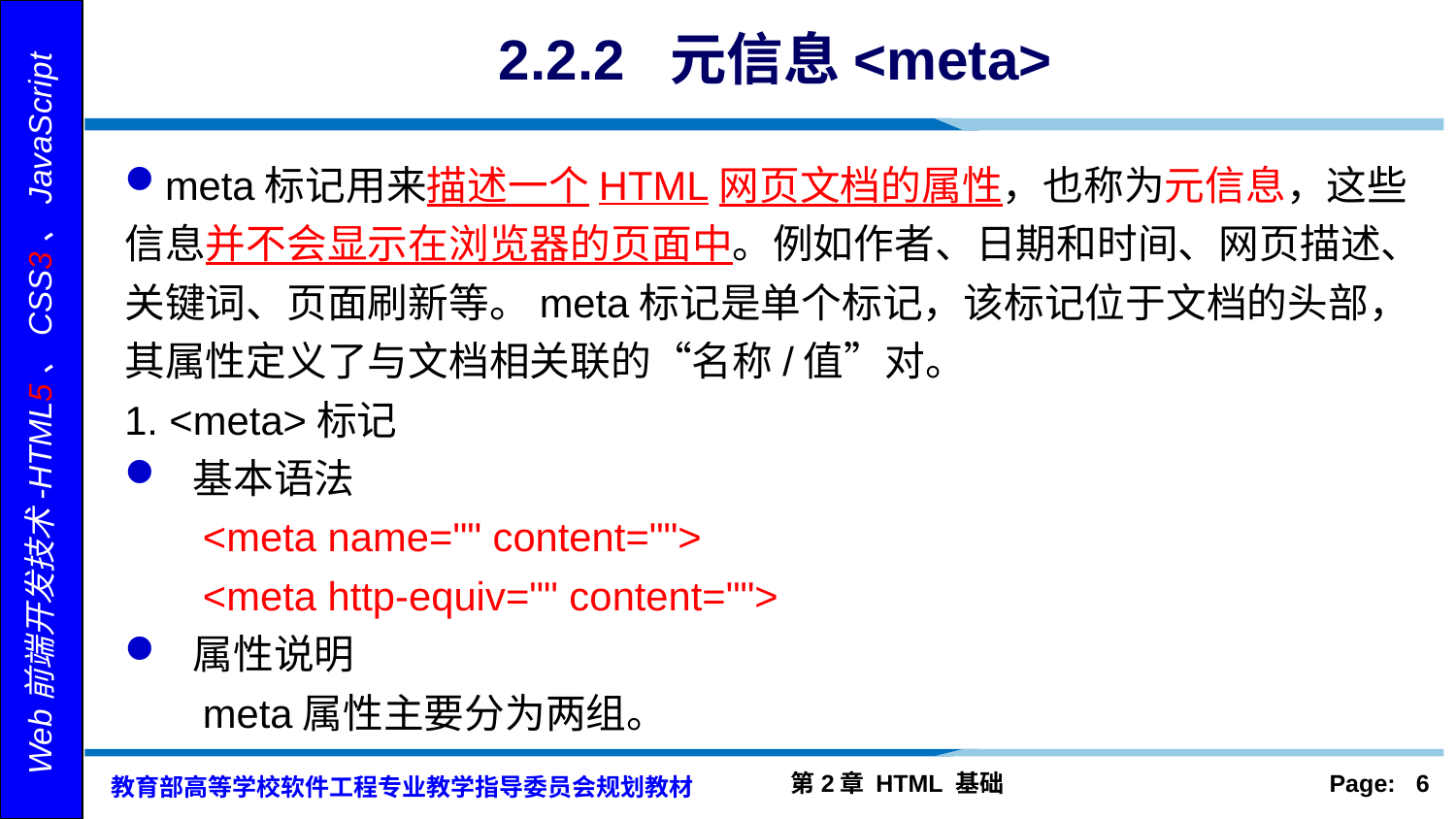

# 2.2.2  元信息<meta>
meta标记用来描述一个HTML网页文档的属性，也称为元信息，这些信息并不会显示在浏览器的页面中。例如作者、日期和时间、网页描述、关键词、页面刷新等。meta标记是单个标记，该标记位于文档的头部，其属性定义了与文档相关联的“名称/值”对。
1. <meta>标记
  基本语法
       <meta name="" content="">
       <meta http-equiv="" content="">
  属性说明
       meta属性主要分为两组。